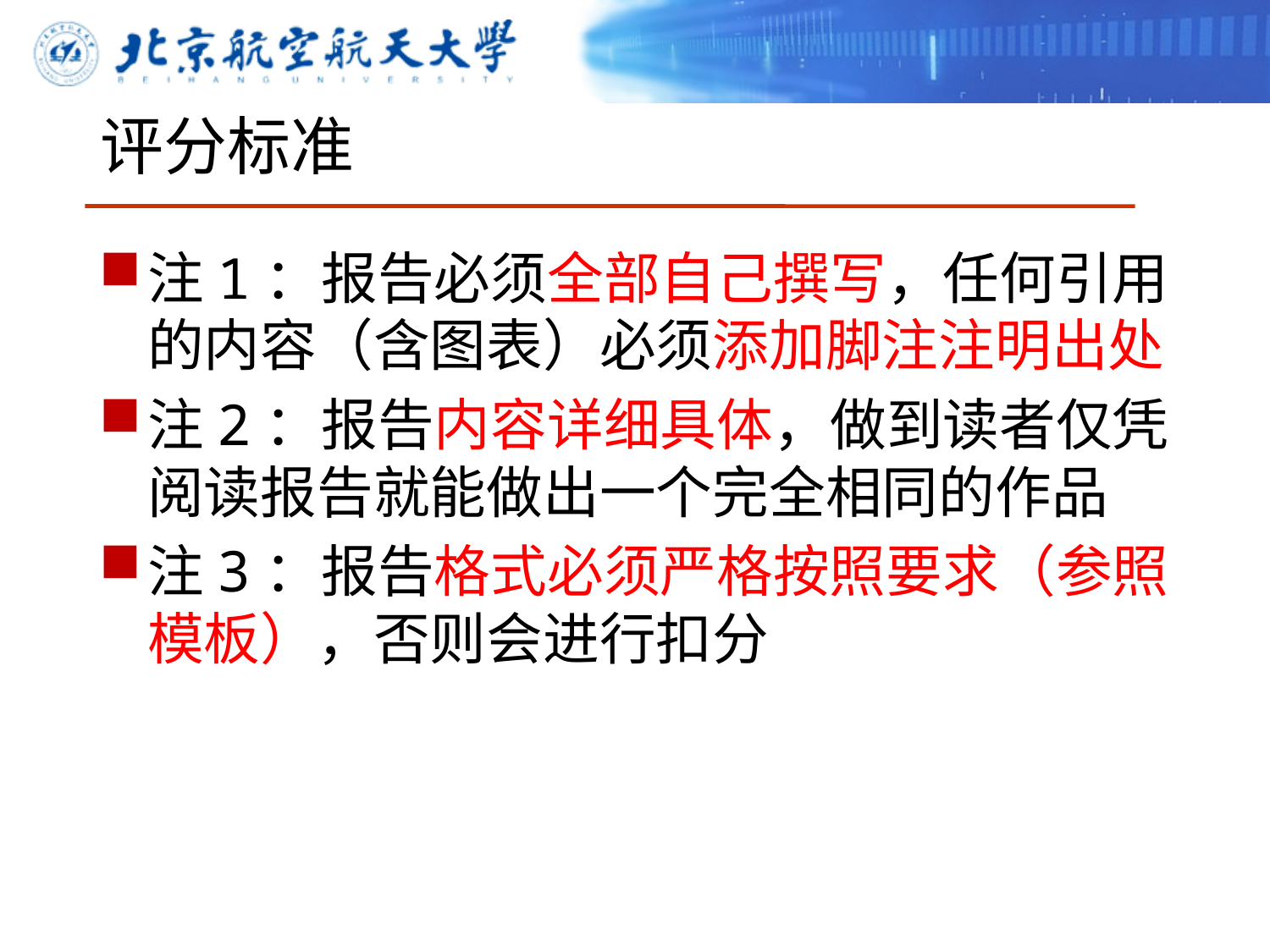

# 评分标准
注1：报告必须全部自己撰写，任何引用的内容（含图表）必须添加脚注注明出处
注2：报告内容详细具体，做到读者仅凭阅读报告就能做出一个完全相同的作品
注3：报告格式必须严格按照要求（参照模板），否则会进行扣分